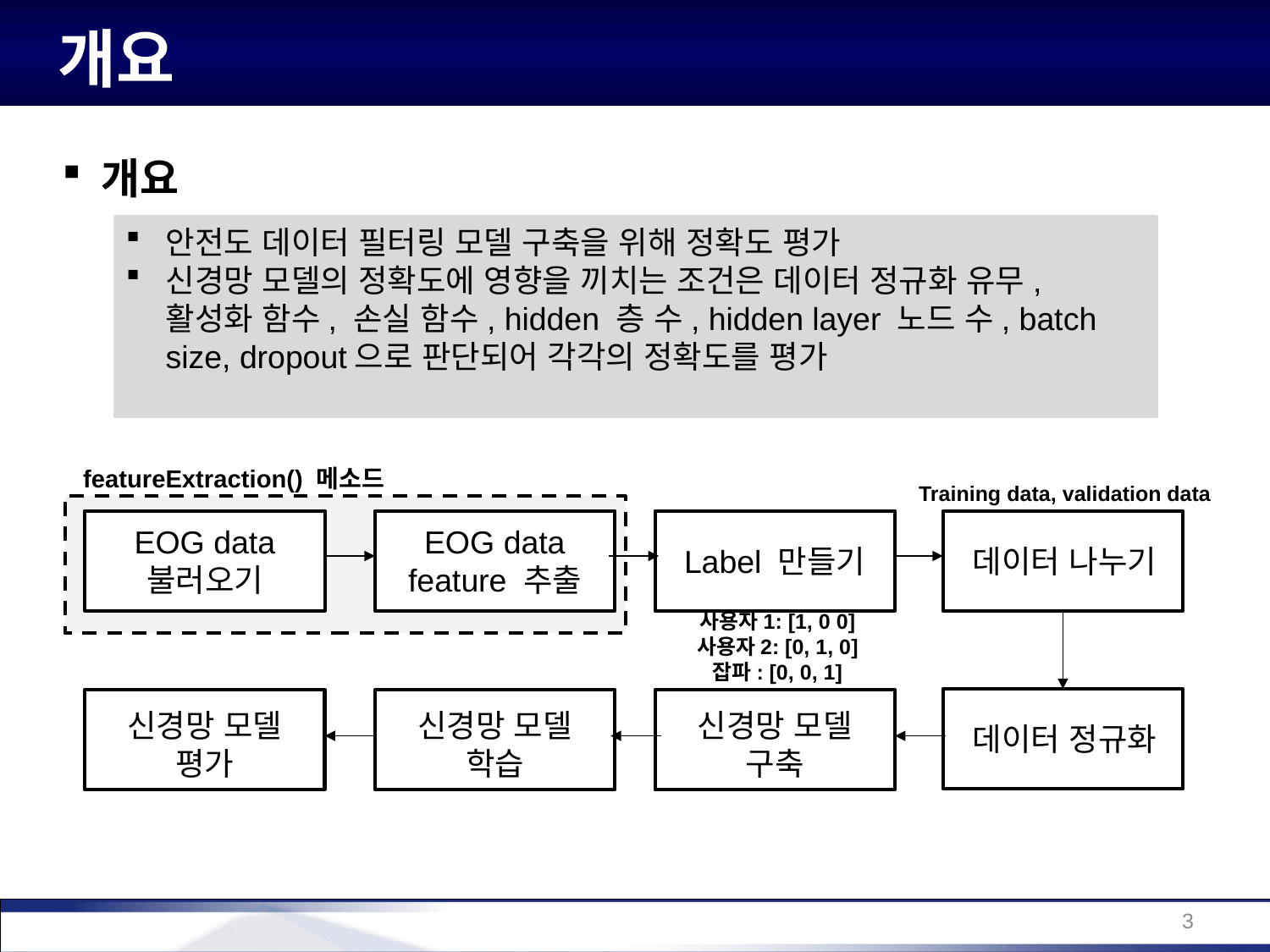

개요
 개요
안전도 데이터 필터링 모델 구축을 위해 정확도 평가
신경망 모델의 정확도에 영향을 끼치는 조건은 데이터 정규화 유무, 활성화 함수, 손실 함수, hidden 층 수, hidden layer 노드 수, batch size, dropout으로 판단되어 각각의 정확도를 평가

featureExtraction() 메소드
Training data, validation data

EOG data 불러오기
EOG data feature 추출
Label 만들기
데이터 나누기
사용자1: [1, 0 0]
사용자2: [0, 1, 0]
잡파: [0, 0, 1]

신경망 모델
학습
신경망 모델
구축
신경망 모델
평가
데이터 정규화
3